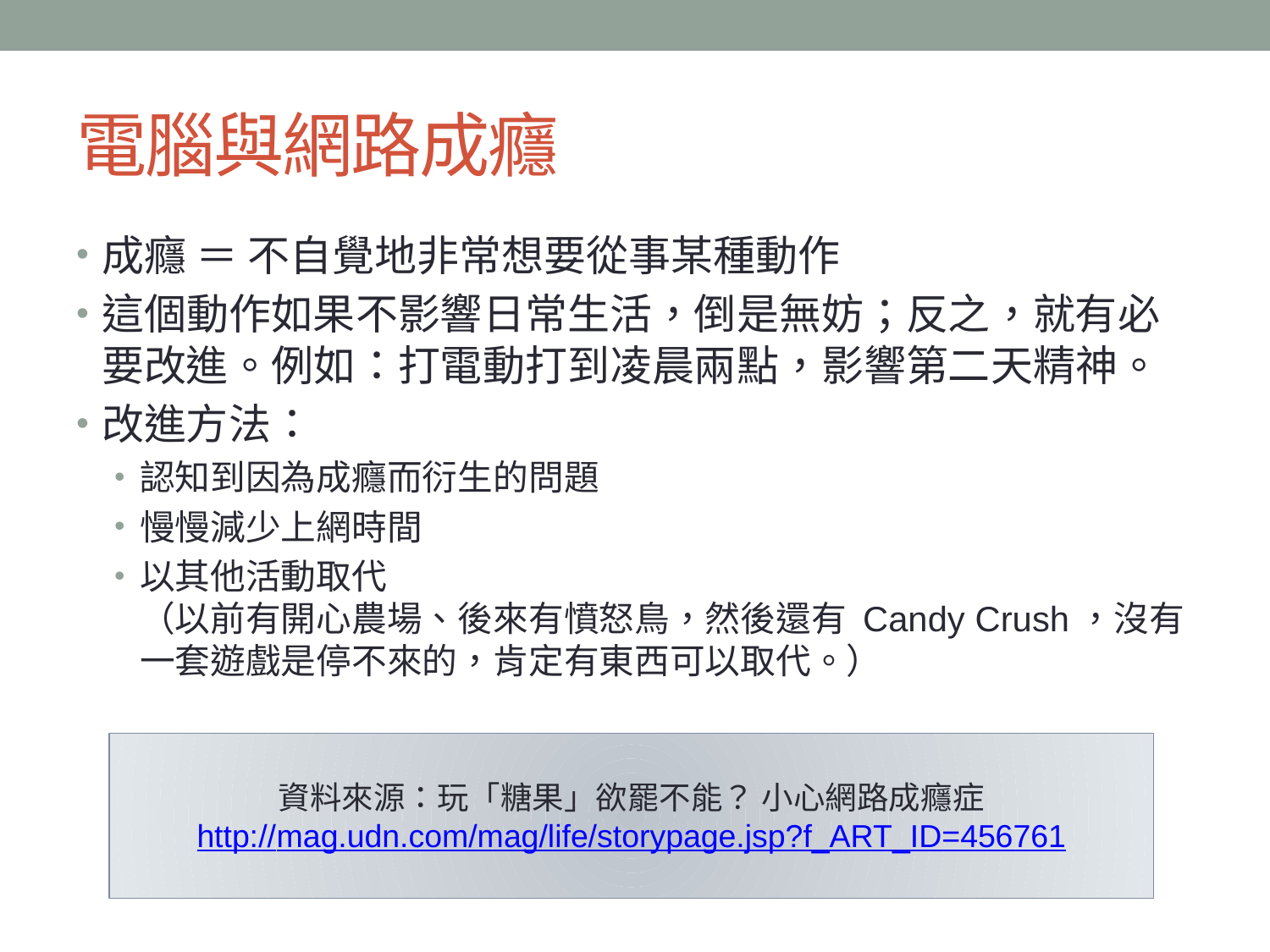

# 電腦與網路成癮
成癮 ＝ 不自覺地非常想要從事某種動作
這個動作如果不影響日常生活，倒是無妨；反之，就有必要改進。例如：打電動打到凌晨兩點，影響第二天精神。
改進方法：
認知到因為成癮而衍生的問題
慢慢減少上網時間
以其他活動取代
（以前有開心農場、後來有憤怒鳥，然後還有 Candy Crush，沒有一套遊戲是停不來的，肯定有東西可以取代。）

資料來源：玩「糖果」欲罷不能？ 小心網路成癮症
http://mag.udn.com/mag/life/storypage.jsp?f_ART_ID=456761